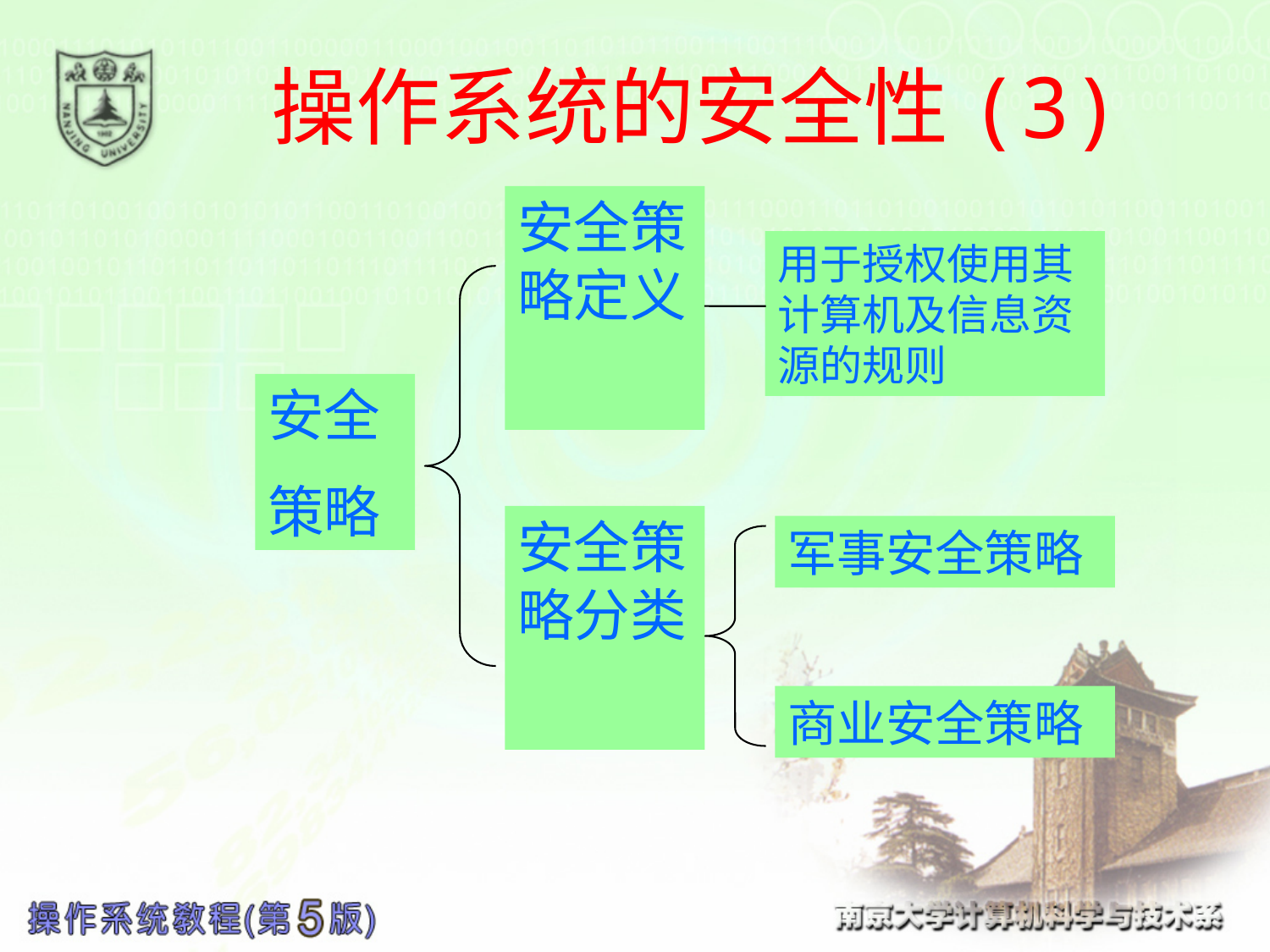

# 操作系统的安全性(3)
安全策略定义

用于授权使用其计算机及信息资源的规则

安全
策略
安全策略分类

军事安全策略

商业安全策略